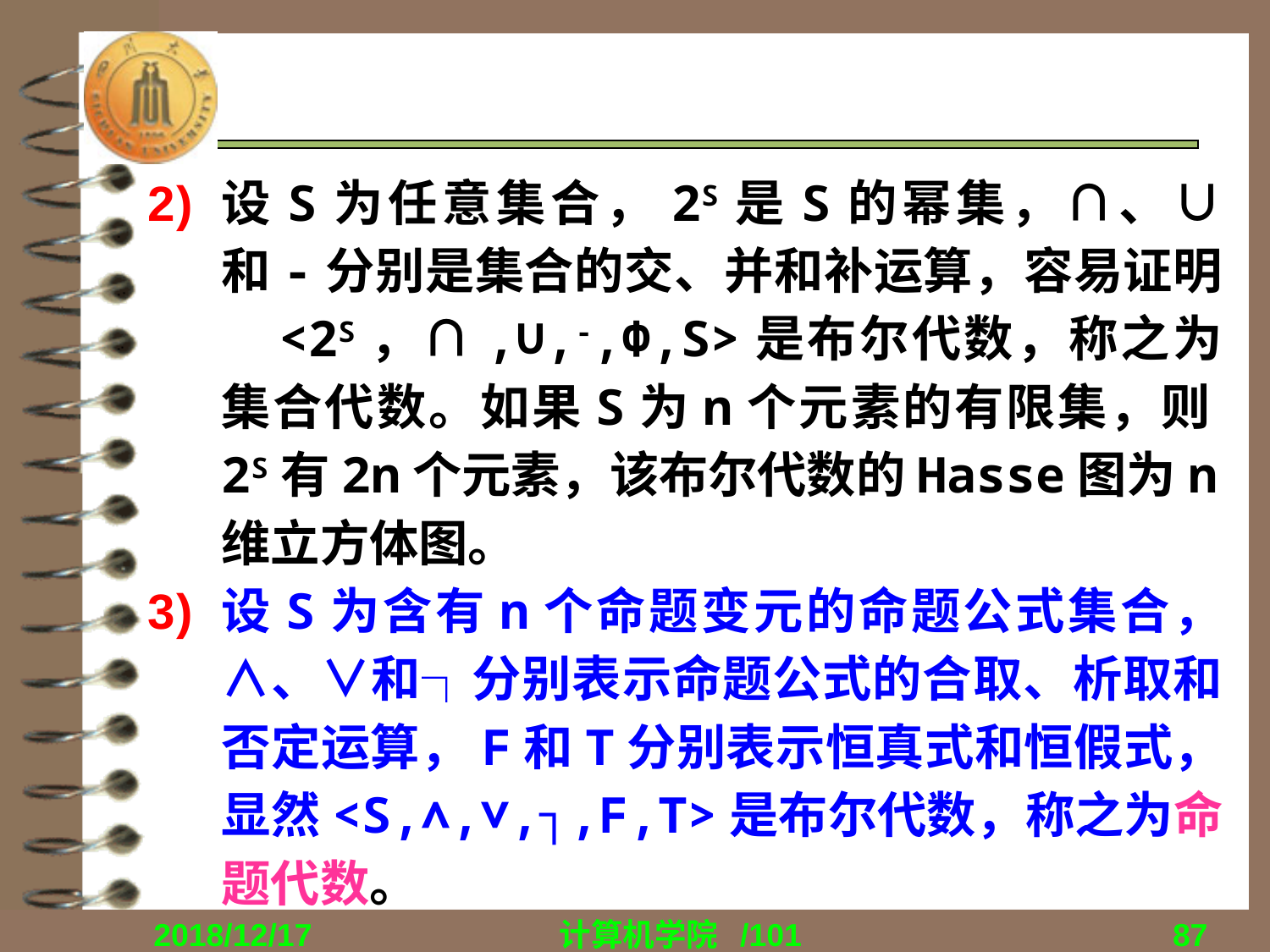

#
设S为任意集合，2S是S的幂集，∩、∪和-分别是集合的交、并和补运算，容易证明    <2S，∩,∪,-,Φ,S>是布尔代数，称之为集合代数。如果S为n个元素的有限集，则2S有2n个元素，该布尔代数的Hasse图为n维立方体图。
设S为含有n个命题变元的命题公式集合，∧、∨和┐分别表示命题公式的合取、析取和否定运算，F和T分别表示恒真式和恒假式，显然<S,∧,∨,┐,F,T>是布尔代数，称之为命题代数。
2018/12/17
计算机学院  /101
87